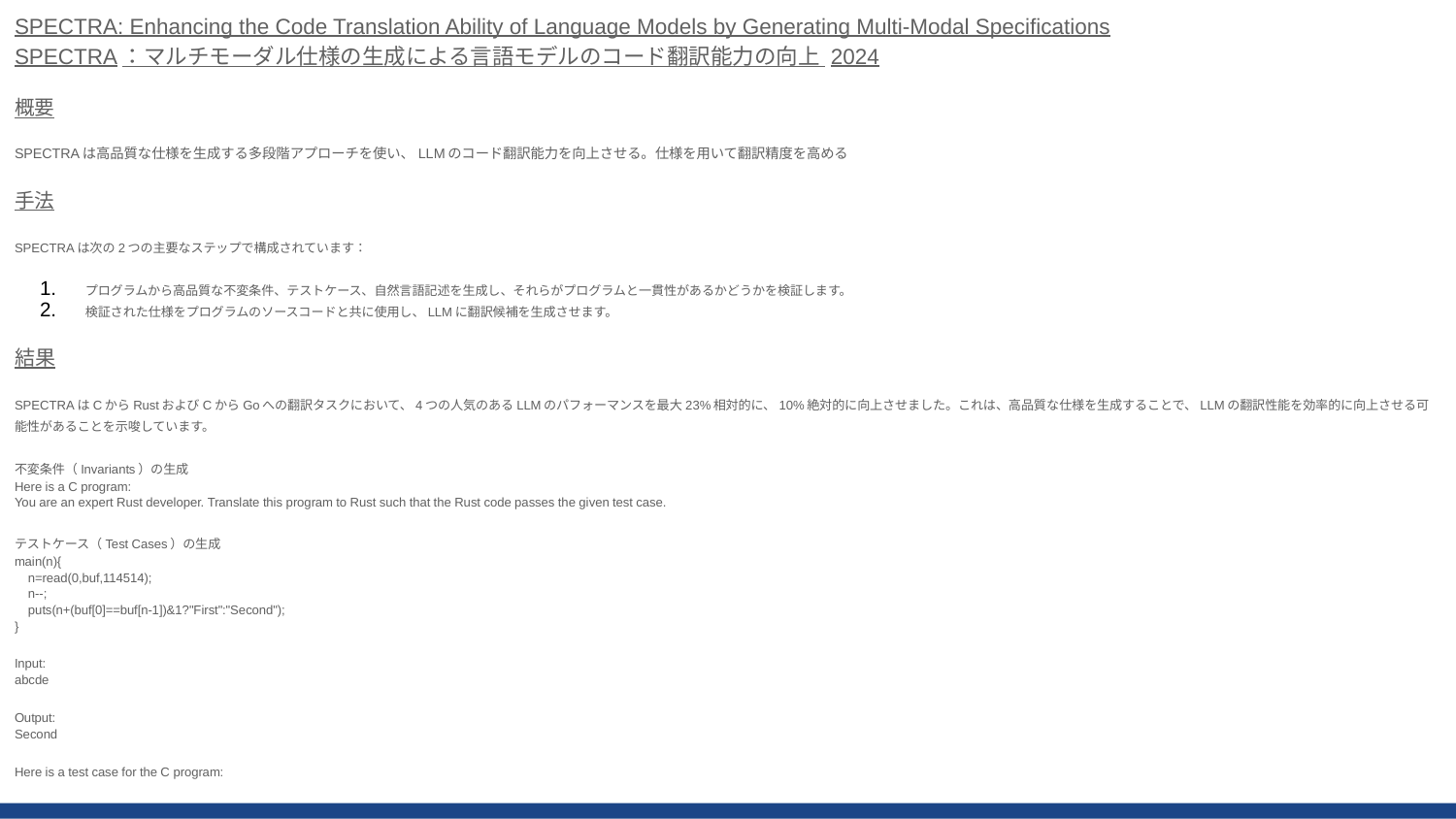

SPECTRA: Enhancing the Code Translation Ability of Language Models by Generating Multi-Modal Specifications
SPECTRA：マルチモーダル仕様の生成による言語モデルのコード翻訳能力の向上 2024
概要
SPECTRAは高品質な仕様を生成する多段階アプローチを使い、LLMのコード翻訳能力を向上させる。仕様を用いて翻訳精度を高める
手法
SPECTRAは次の2つの主要なステップで構成されています：
プログラムから高品質な不変条件、テストケース、自然言語記述を生成し、それらがプログラムと一貫性があるかどうかを検証します。
検証された仕様をプログラムのソースコードと共に使用し、LLMに翻訳候補を生成させます。
結果
SPECTRAはCからRustおよびCからGoへの翻訳タスクにおいて、4つの人気のあるLLMのパフォーマンスを最大23%相対的に、10%絶対的に向上させました。これは、高品質な仕様を生成することで、LLMの翻訳性能を効率的に向上させる可能性があることを示唆しています。
不変条件（Invariants）の生成
Here is a C program:
You are an expert Rust developer. Translate this program to Rust such that the Rust code passes the given test case.
テストケース（Test Cases）の生成
main(n){
    n=read(0,buf,114514);
    n--;
    puts(n+(buf[0]==buf[n-1])&1?"First":"Second");
}
Input:
abcde
Output:
Second
Here is a test case for the C program: